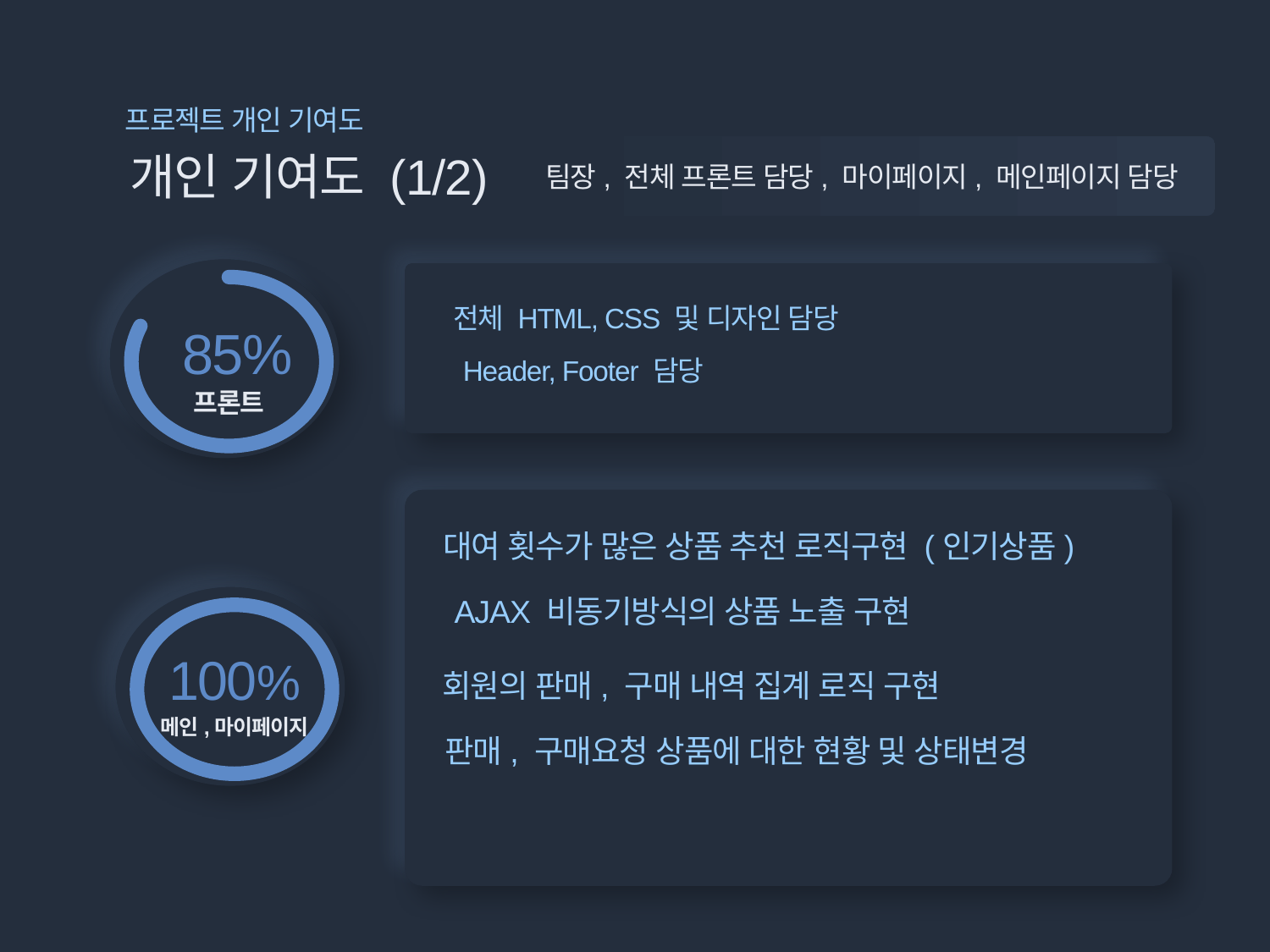

프로젝트 개인 기여도

개인 기여도 (1/2)
팀장, 전체 프론트 담당, 마이페이지, 메인페이지 담당

전체 HTML, CSS 및 디자인 담당
85%
Header, Footer 담당
프론트

대여 횟수가 많은 상품 추천 로직구현 (인기상품)

AJAX 비동기방식의 상품 노출 구현

100%
회원의 판매, 구매 내역 집계 로직 구현
메인,마이페이지
판매, 구매요청 상품에 대한 현황 및 상태변경